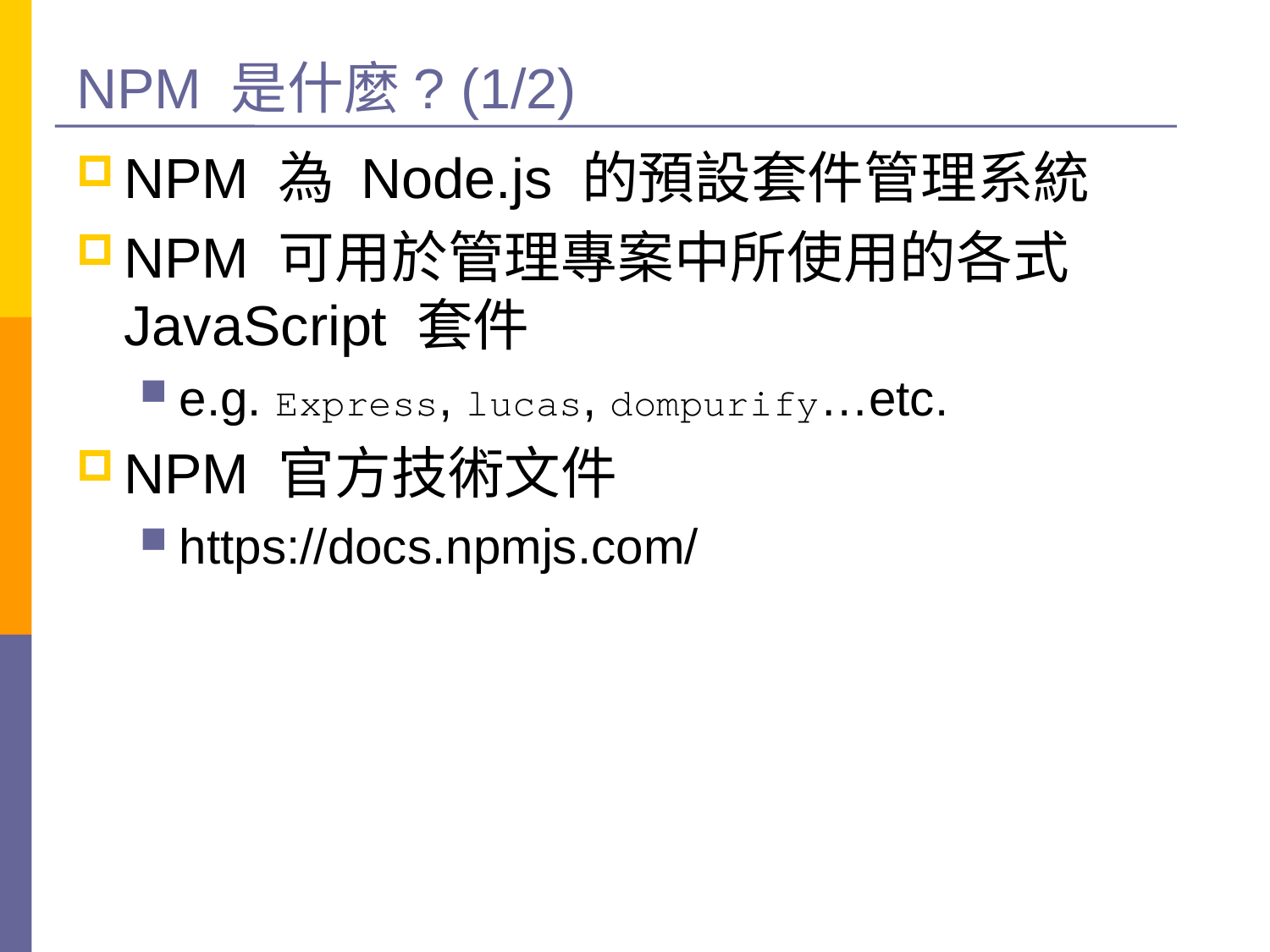

# NPM 是什麼? (1/2)
NPM 為 Node.js 的預設套件管理系統
NPM 可用於管理專案中所使用的各式 JavaScript 套件
e.g. Express, lucas, dompurify…etc.
NPM 官方技術文件
https://docs.npmjs.com/